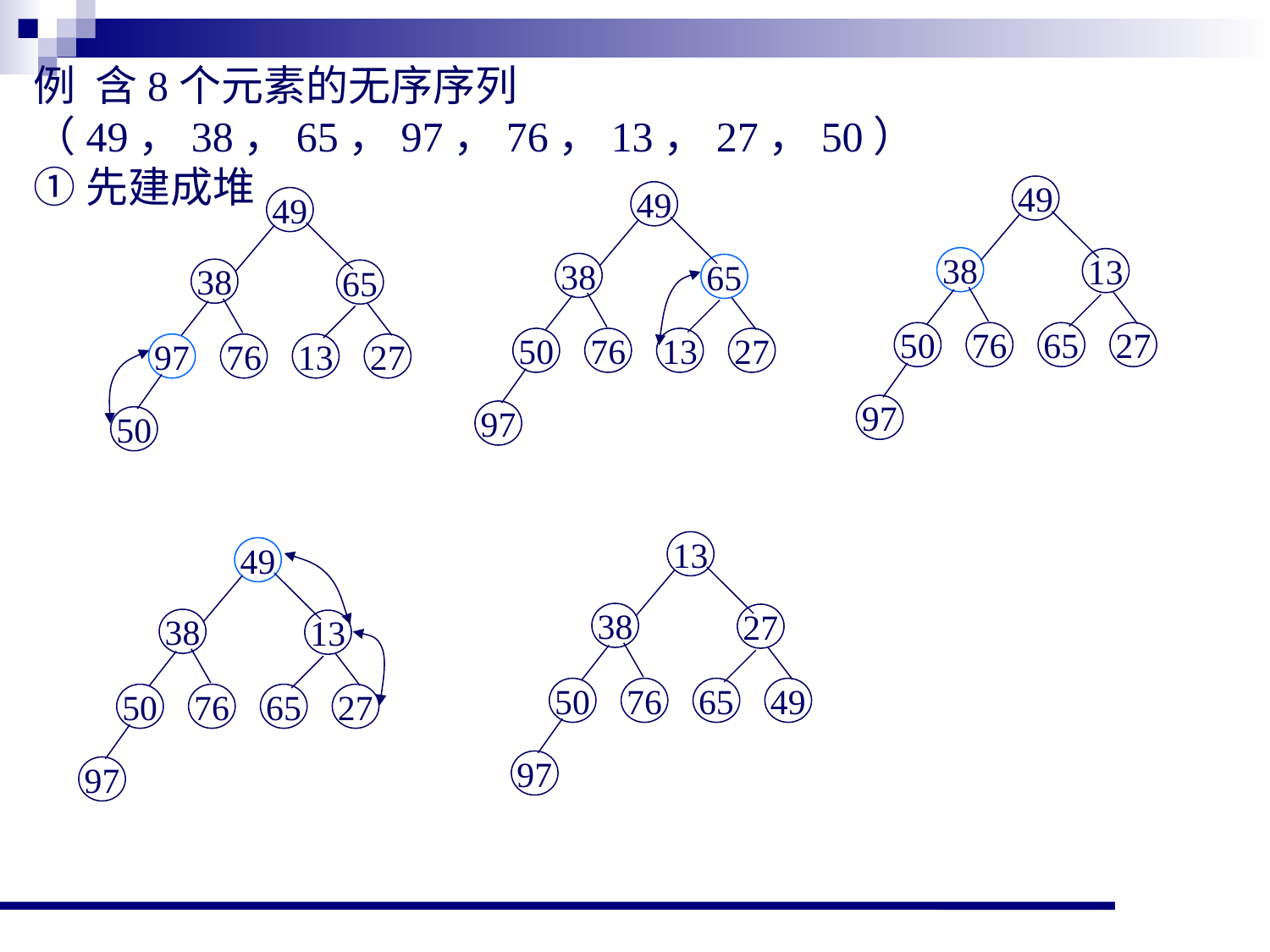

例  含8个元素的无序序列（49，38，65，97，76，13，27，50）
①先建成堆
49

38
13

50
76
65
27

97
49

38
65

50
76
13
27

97
49

38
65

97
76
13
27

50

13

38
27

50
76
65
49

97
49

38
13

50
76
65
27

97

8